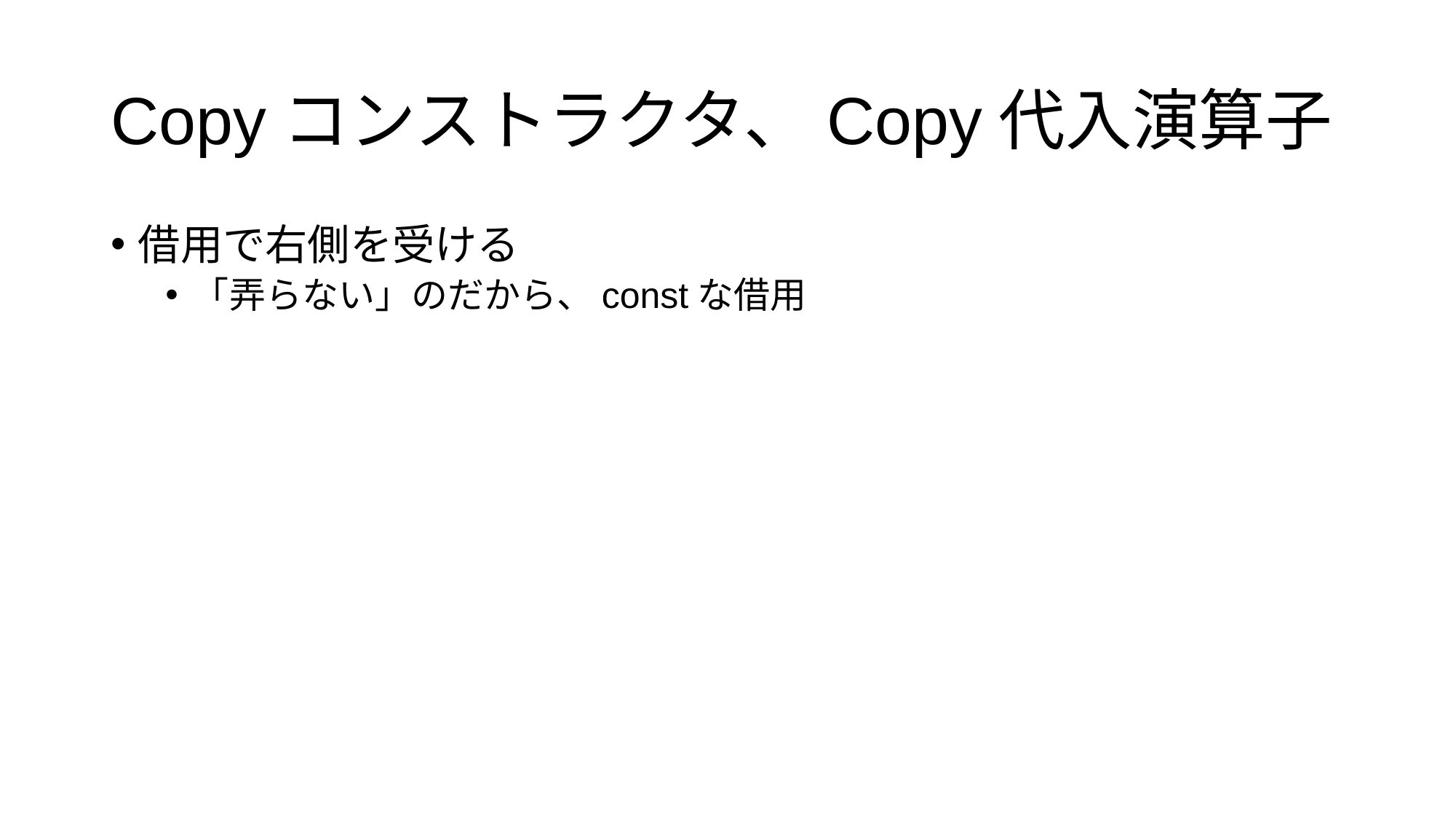

# Copyコンストラクタ、Copy代入演算子
借用で右側を受ける
「弄らない」のだから、constな借用